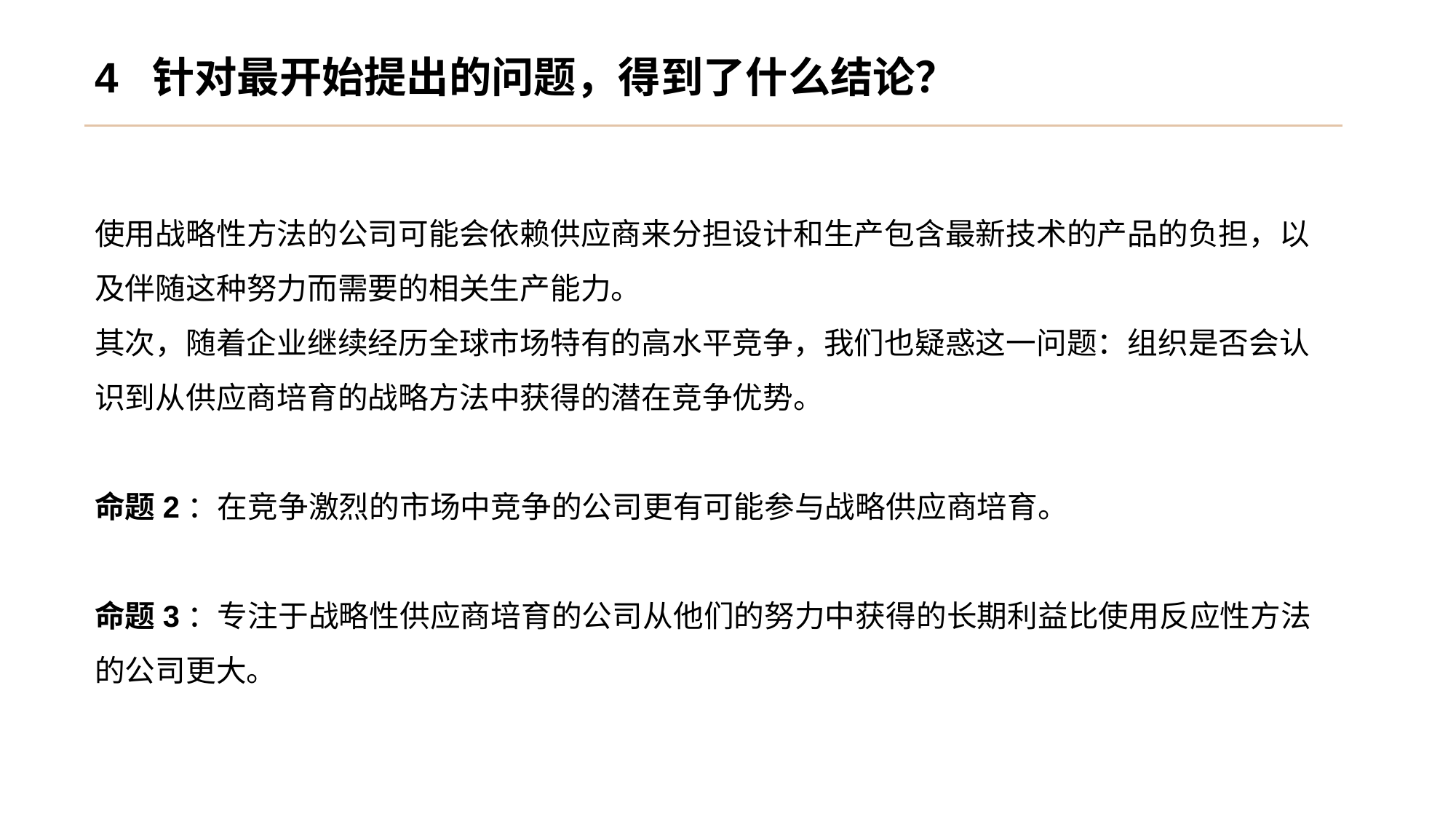

4  针对最开始提出的问题，得到了什么结论？
使用战略性方法的公司可能会依赖供应商来分担设计和生产包含最新技术的产品的负担，以及伴随这种努力而需要的相关生产能力。
其次，随着企业继续经历全球市场特有的高水平竞争，我们也疑惑这一问题：组织是否会认识到从供应商培育的战略方法中获得的潜在竞争优势。

命题2：在竞争激烈的市场中竞争的公司更有可能参与战略供应商培育。

命题3：专注于战略性供应商培育的公司从他们的努力中获得的长期利益比使用反应性方法的公司更大。